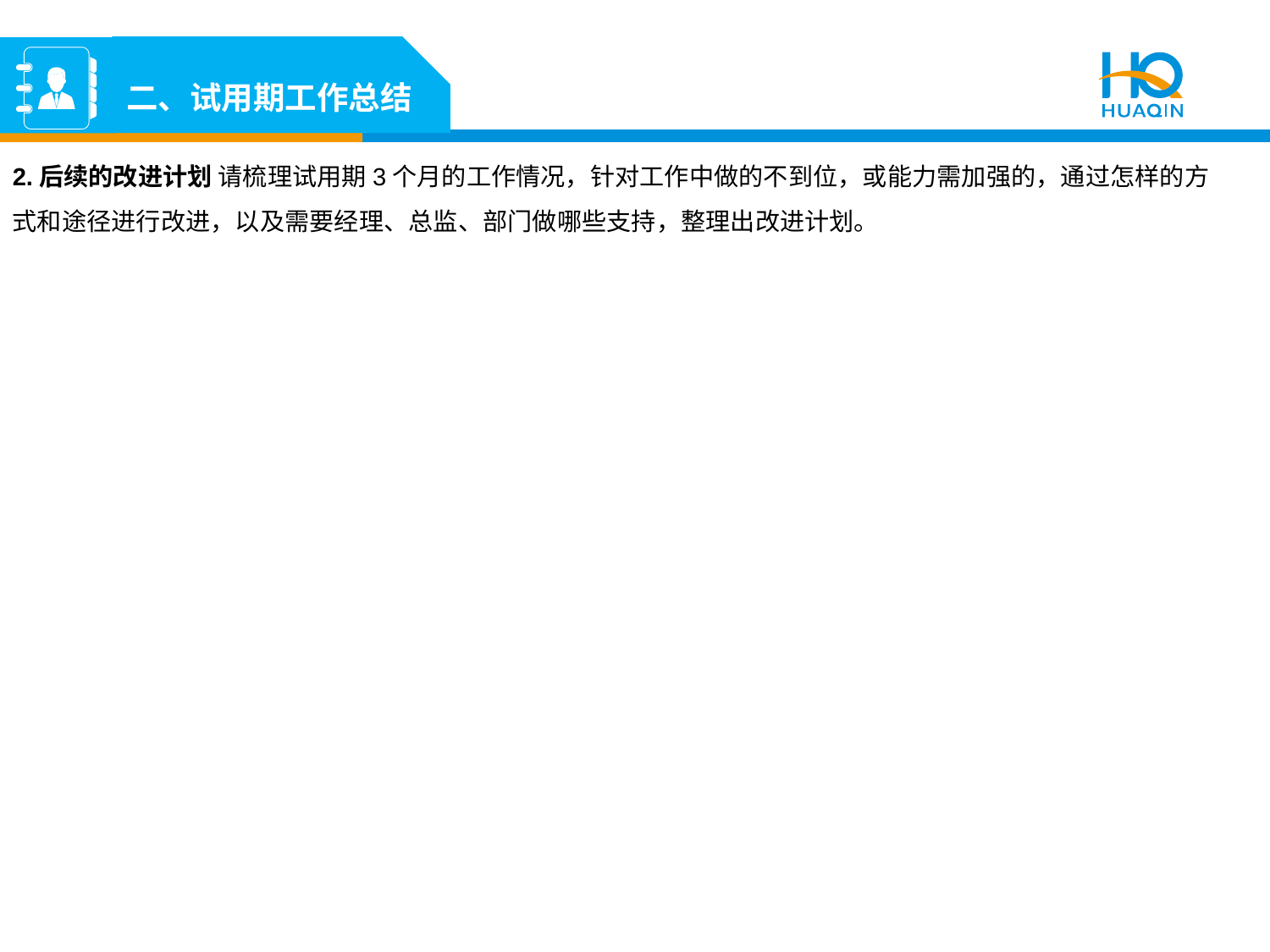

二、试用期工作总结

2.后续的改进计划 请梳理试用期3个月的工作情况，针对工作中做的不到位，或能力需加强的，通过怎样的方式和途径进行改进，以及需要经理、总监、部门做哪些支持，整理出改进计划。